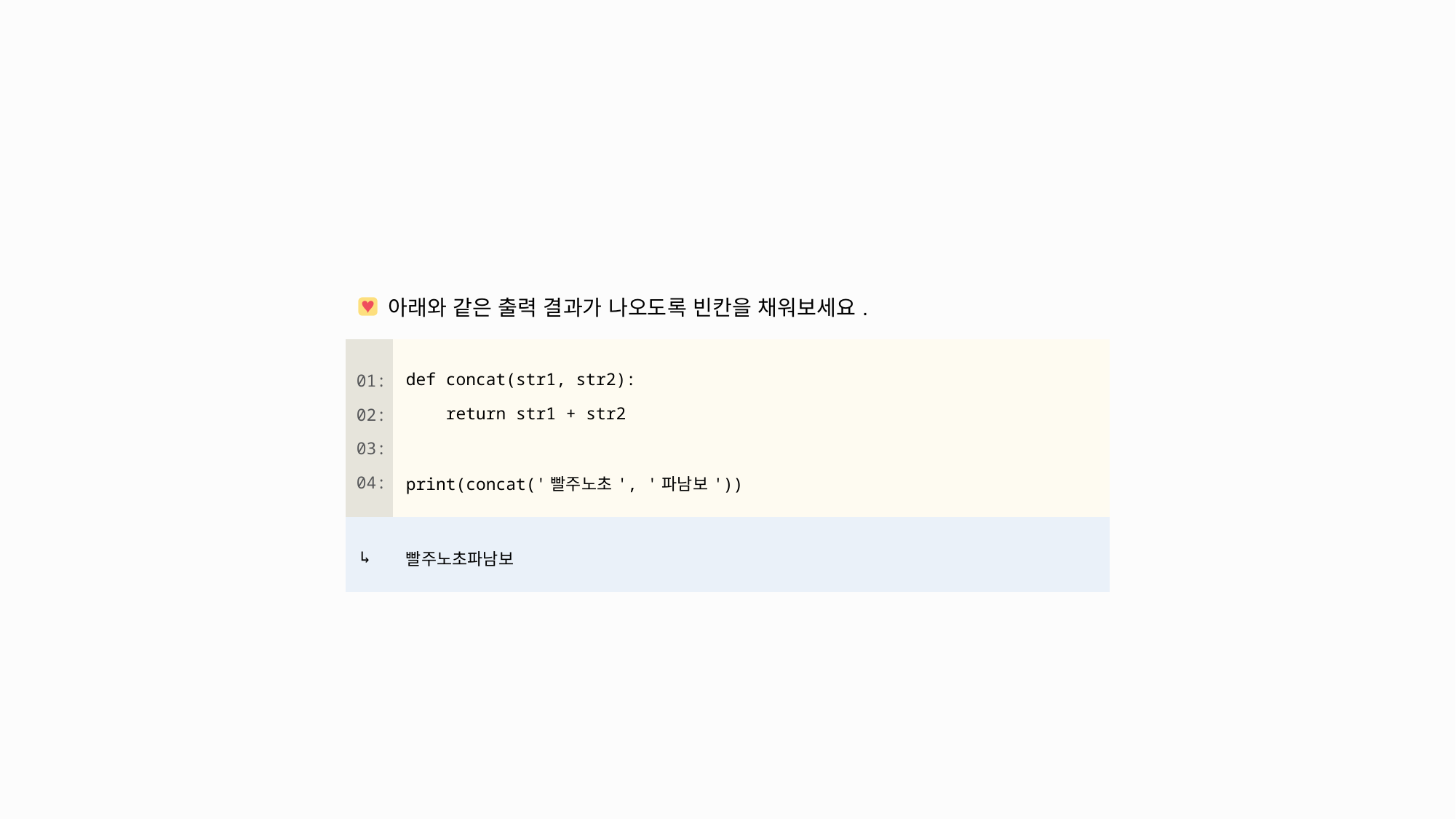

| 아래와 같은 출력 결과가 나오도록 빈칸을 채워보세요. |  |
| --- | --- |
| 01: 02: 03: 04: | def concat(str1, str2): return str1 + str2 print(concat('빨주노초', '파남보')) |
| ↳ | 빨주노초파남보 |